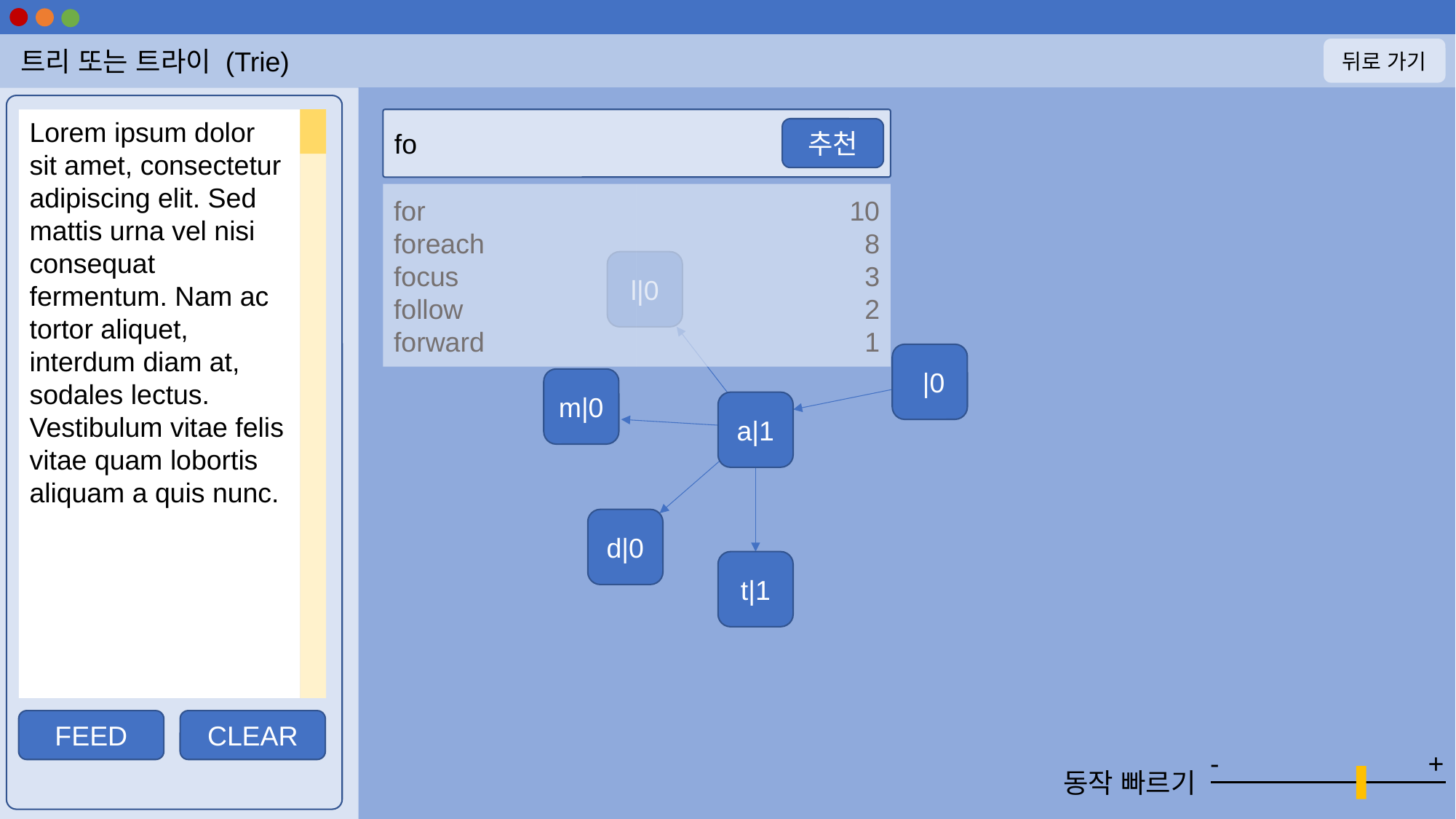

뒤로 가기
트리 또는 트라이 (Trie)

Lorem ipsum dolor sit amet, consectetur adipiscing elit. Sed mattis urna vel nisi consequat fermentum. Nam ac tortor aliquet, interdum diam at, sodales lectus. Vestibulum vitae felis vitae quam lobortis aliquam a quis nunc.

fo
추천
for
foreach
focus
follow
forward
10
8
3
2
1
l|0
 |0
m|0
a|1
d|0
t|1
FEED
CLEAR
-
+
동작 빠르기